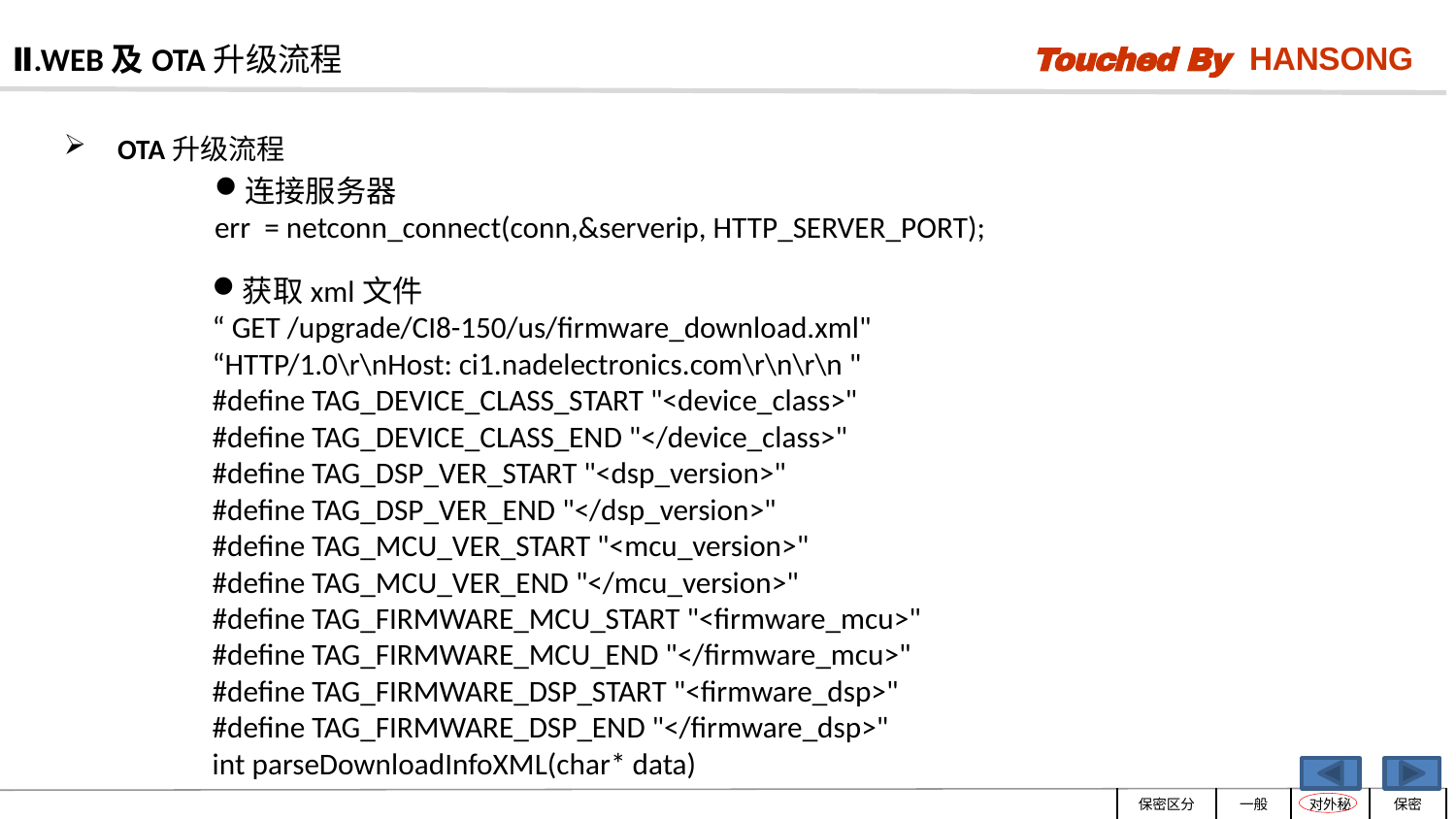

Ⅱ.WEB及OTA升级流程

 OTA升级流程
连接服务器
err  = netconn_connect(conn,&serverip, HTTP_SERVER_PORT);
获取xml文件
“ GET /upgrade/CI8-150/us/firmware_download.xml"
“HTTP/1.0\r\nHost: ci1.nadelectronics.com\r\n\r\n "
#define TAG_DEVICE_CLASS_START "<device_class>"
#define TAG_DEVICE_CLASS_END "</device_class>"
#define TAG_DSP_VER_START "<dsp_version>"
#define TAG_DSP_VER_END "</dsp_version>"
#define TAG_MCU_VER_START "<mcu_version>"
#define TAG_MCU_VER_END "</mcu_version>"
#define TAG_FIRMWARE_MCU_START "<firmware_mcu>"
#define TAG_FIRMWARE_MCU_END "</firmware_mcu>"
#define TAG_FIRMWARE_DSP_START "<firmware_dsp>"
#define TAG_FIRMWARE_DSP_END "</firmware_dsp>"
int parseDownloadInfoXML(char* data)